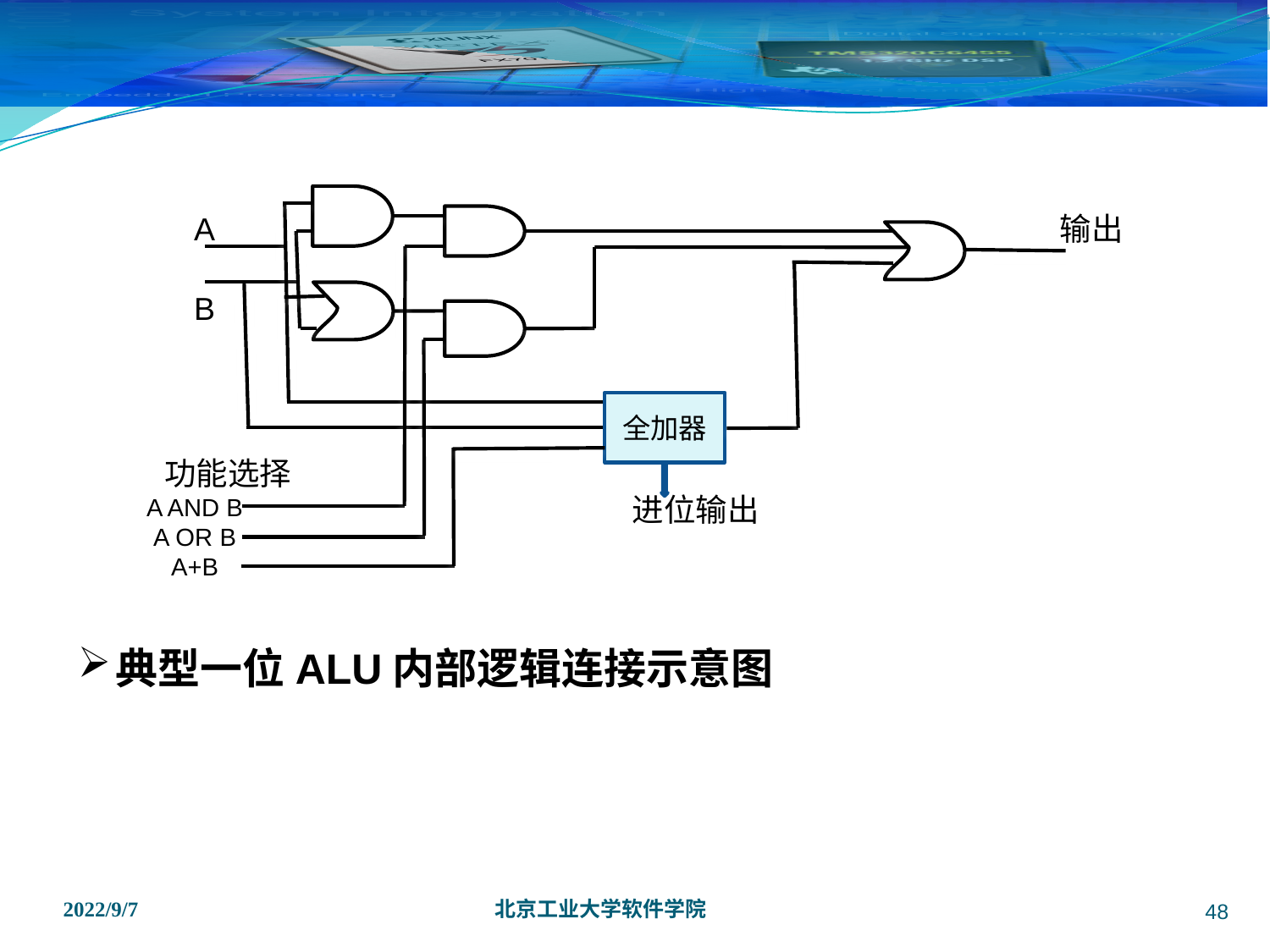

#

A
输出

B

全加器
功能选择

进位输出
A AND B
A OR B
A+B
典型一位ALU内部逻辑连接示意图